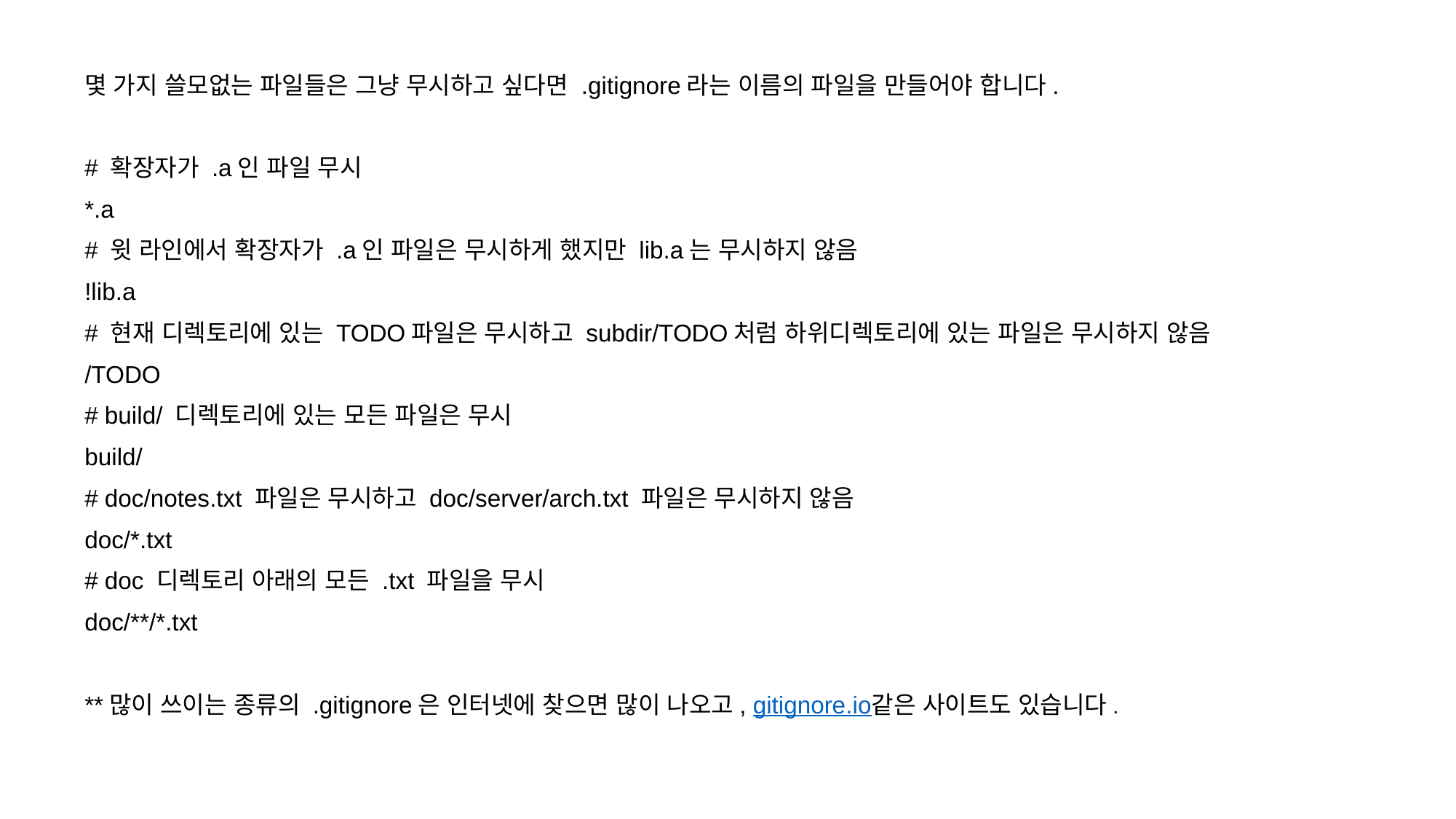

몇 가지 쓸모없는 파일들은 그냥 무시하고 싶다면 .gitignore라는 이름의 파일을 만들어야 합니다.

# 확장자가 .a인 파일 무시
*.a
# 윗 라인에서 확장자가 .a인 파일은 무시하게 했지만 lib.a는 무시하지 않음
!lib.a
# 현재 디렉토리에 있는 TODO파일은 무시하고 subdir/TODO처럼 하위디렉토리에 있는 파일은 무시하지 않음
/TODO
# build/ 디렉토리에 있는 모든 파일은 무시
build/
# doc/notes.txt 파일은 무시하고 doc/server/arch.txt 파일은 무시하지 않음
doc/*.txt
# doc 디렉토리 아래의 모든 .txt 파일을 무시
doc/**/*.txt

**많이 쓰이는 종류의 .gitignore은 인터넷에 찾으면 많이 나오고, gitignore.io같은 사이트도 있습니다.